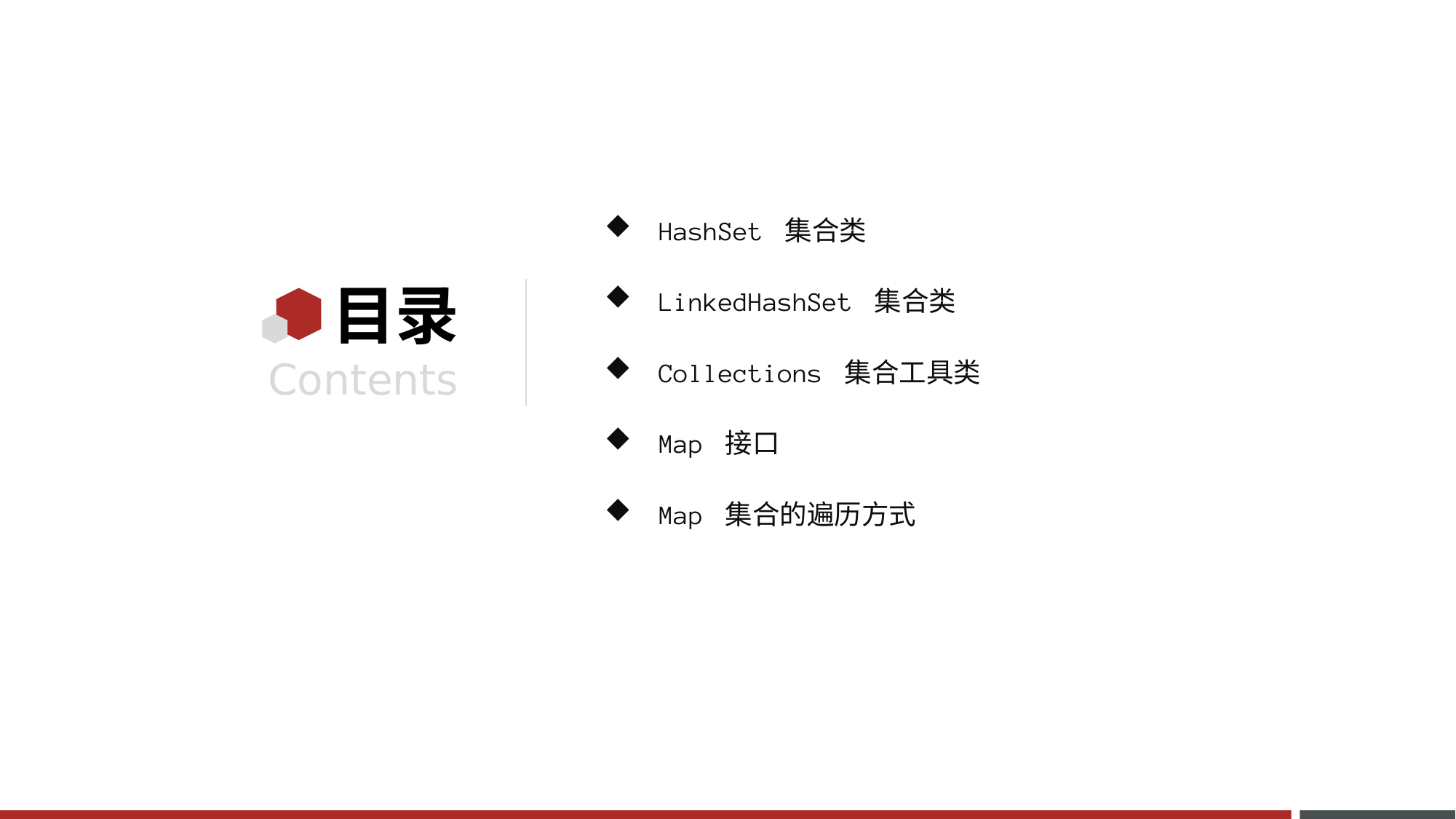

HashSet 集合类
LinkedHashSet 集合类
Collections 集合工具类
Map 接口
Map 集合的遍历方式